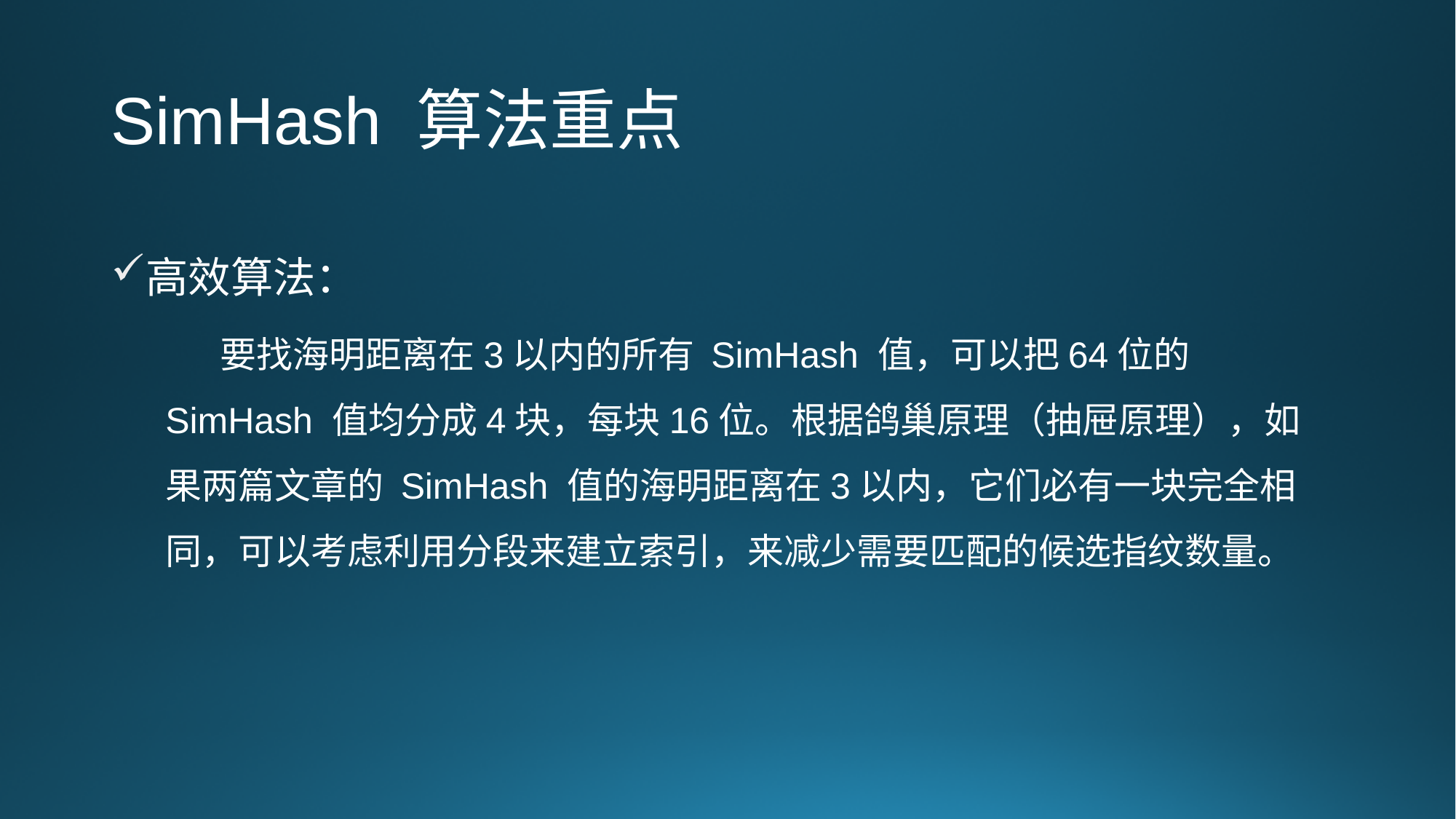

# SimHash 算法重点
高效算法：
要找海明距离在3以内的所有 SimHash 值，可以把64位的 SimHash 值均分成4块，每块16位。根据鸽巢原理（抽屉原理），如果两篇文章的 SimHash 值的海明距离在3以内，它们必有一块完全相同，可以考虑利用分段来建立索引，来减少需要匹配的候选指纹数量。